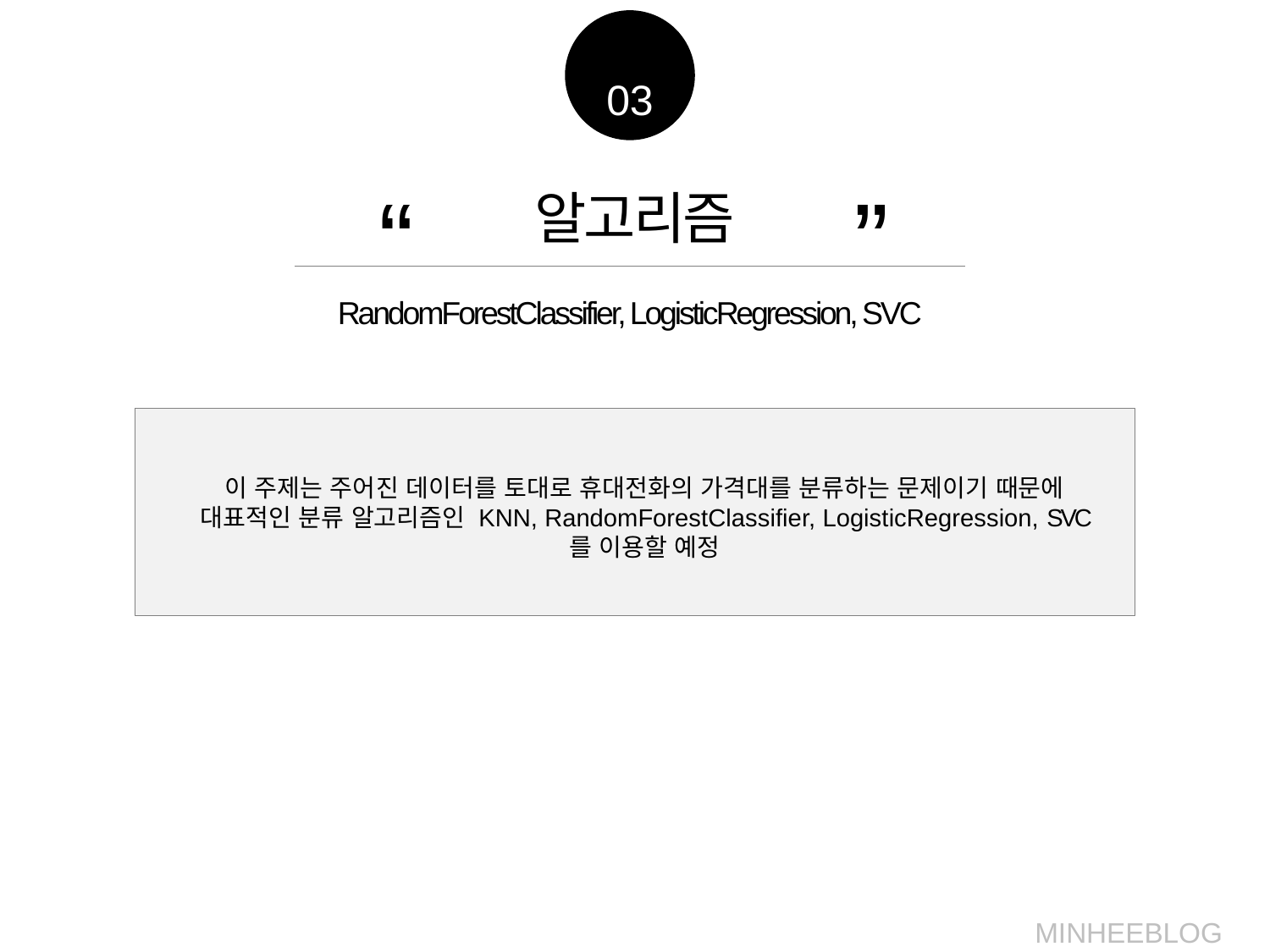

03
“               ”
알고리즘
RandomForestClassifier, LogisticRegression, SVC

이 주제는 주어진 데이터를 토대로 휴대전화의 가격대를 분류하는 문제이기 때문에 대표적인 분류 알고리즘인 KNN, RandomForestClassifier, LogisticRegression, SVC 를 이용할 예정
MINHEEBLOG